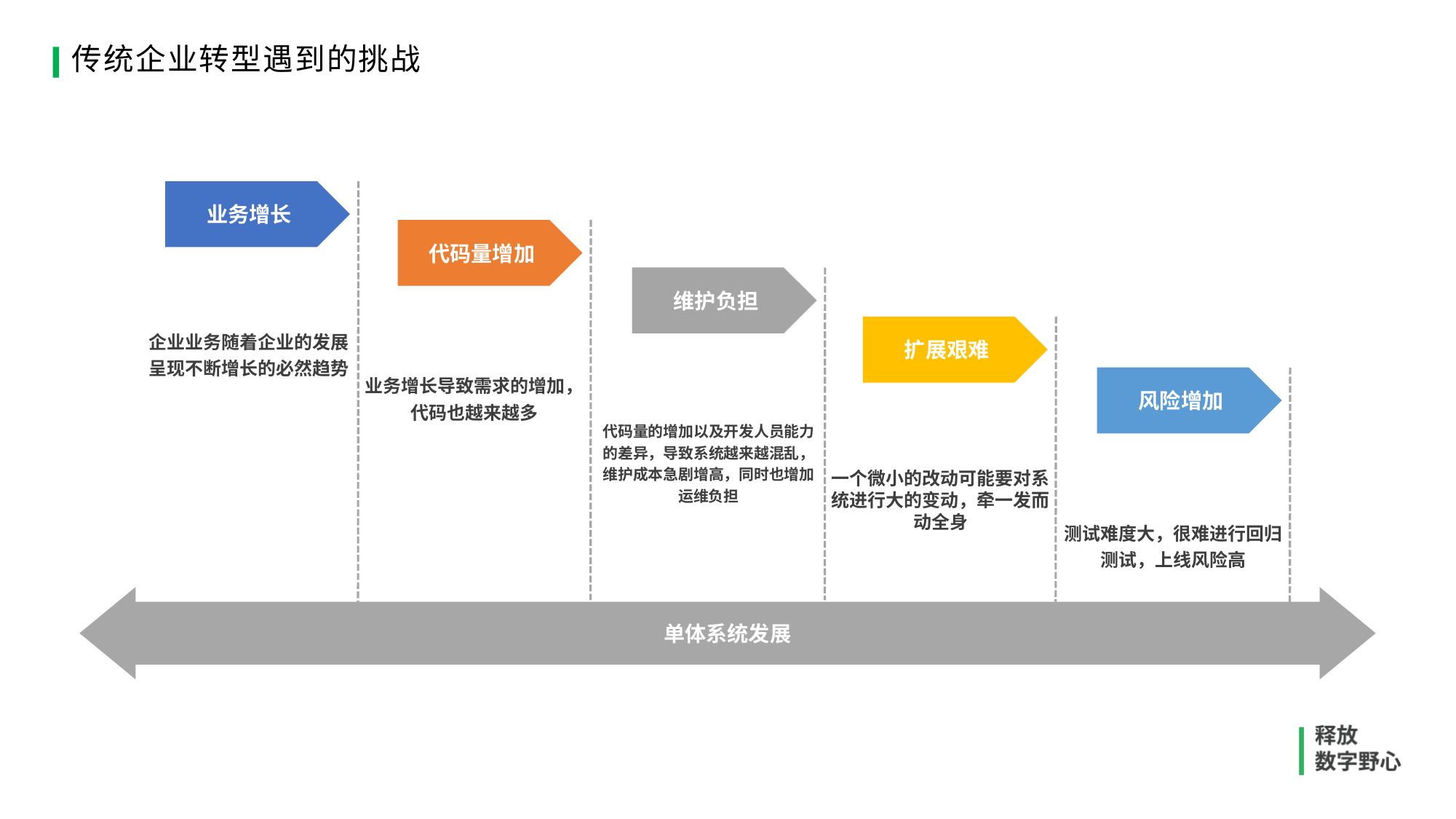

# 传统企业转型遇到的挑战

业务增长

代码量增加

维护负担

扩展艰难

企业业务随着企业的发展呈现不断增长的必然趋势
业务增长导致需求的增加，
代码也越来越多
风险增加

代码量的增加以及开发人员能力的差异，导致系统越来越混乱，维护成本急剧增高，同时也增加运维负担
一个微小的改动可能要对系统进行大的变动，牵一发而动全身
测试难度大，很难进行回归测试，上线风险高

单体系统发展